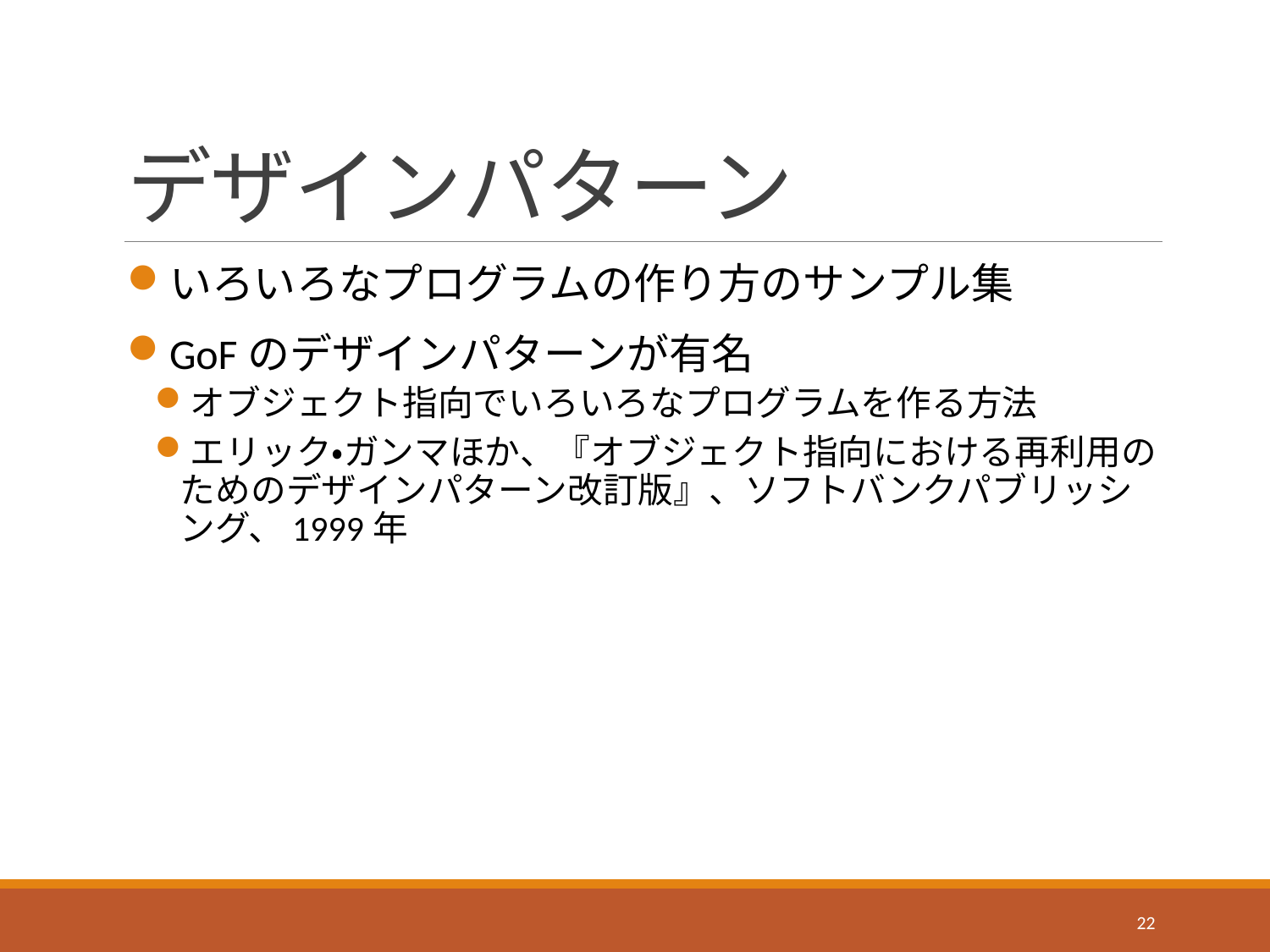

# デザインパターン
いろいろなプログラムの作り方のサンプル集
GoFのデザインパターンが有名
オブジェクト指向でいろいろなプログラムを作る方法
エリック・ガンマほか、『オブジェクト指向における再利用のためのデザインパターン改訂版』、ソフトバンクパブリッシング、1999年
22